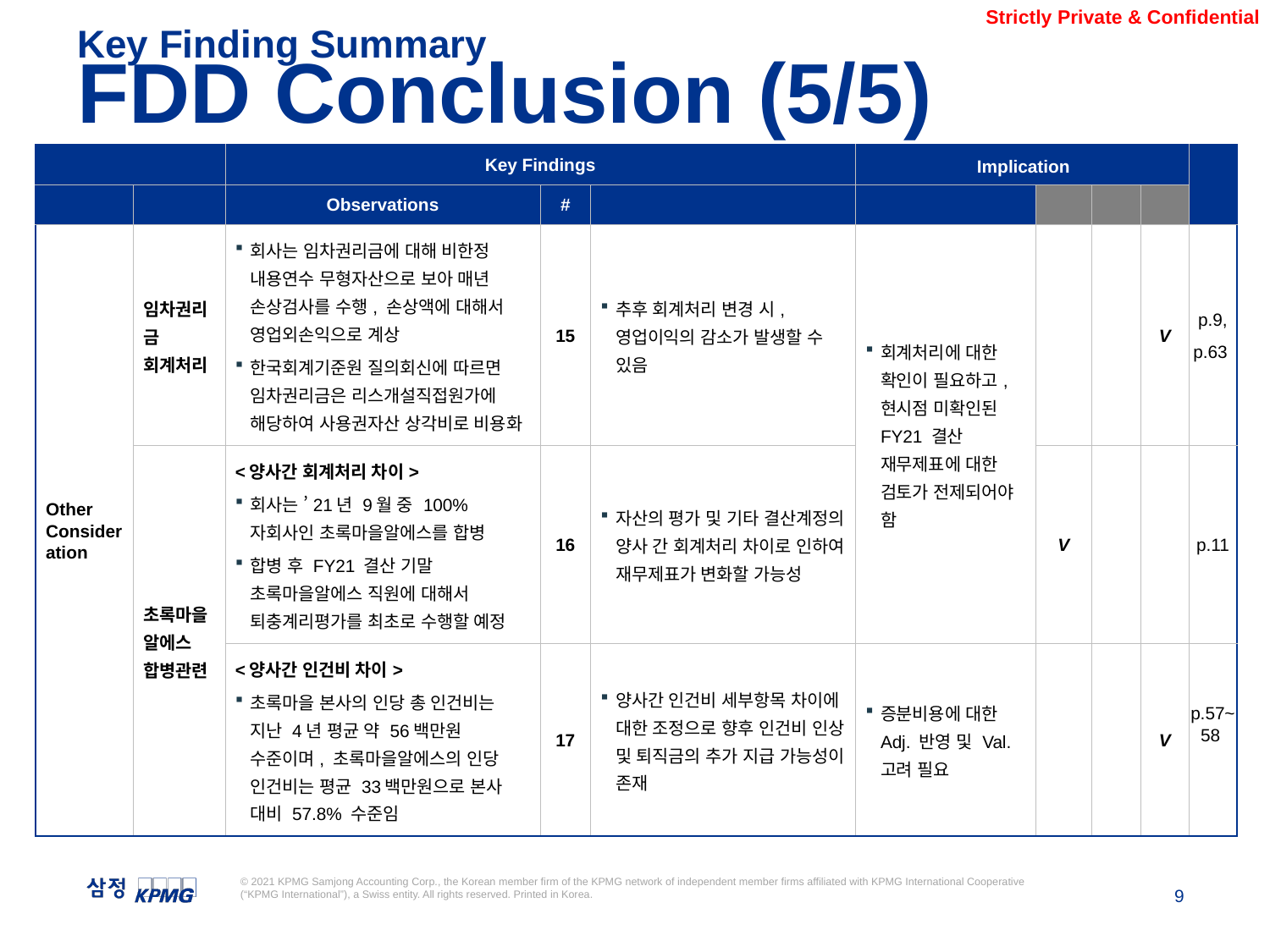

Key Finding Summary
FDD Conclusion (5/5)
| Category |  | Key Findings |  |  | Implication |  |  |  | Ref |
| --- | --- | --- | --- | --- | --- | --- | --- | --- | --- |
| Area | Topic | Observations | # | Potential Issue | To-do | SPA | PMI | Val |  |
| Other Consideration | 임차권리금 회계처리 | 회사는 임차권리금에 대해 비한정 내용연수 무형자산으로 보아 매년 손상검사를 수행, 손상액에 대해서 영업외손익으로 계상 한국회계기준원 질의회신에 따르면 임차권리금은 리스개설직접원가에 해당하여 사용권자산 상각비로 비용화 | 15 | 추후 회계처리 변경 시, 영업이익의 감소가 발생할 수 있음 | 회계처리에 대한 확인이 필요하고, 현시점 미확인된 FY21 결산 재무제표에 대한 검토가 전제되어야 함 |  |  | V | p.9, p.63 |
|  | 초록마을 알에스 합병관련 | <양사간 회계처리 차이> 회사는 ’21년 9월 중 100%자회사인 초록마을알에스를 합병 합병 후 FY21 결산 기말 초록마을알에스 직원에 대해서 퇴충계리평가를 최초로 수행할 예정 | 16 | 자산의 평가 및 기타 결산계정의 양사 간 회계처리 차이로 인하여 재무제표가 변화할 가능성 | 회계처리에 대한 확인이 필요하고, 현시점 미확인된 FY21 결산 재무제표에 대한 추가 확인 및 검토가 전제 | V |  |  | p.11 |
|  | 초록마을 RS 합병 관련 | <양사간 인건비 차이> 초록마을 본사의 인당 총 인건비는 지난 4년 평균 약 56백만원 수준이며, 초록마을알에스의 인당 인건비는 평균 33백만원으로 본사 대비 57.8% 수준임 | 17 | 양사간 인건비 세부항목 차이에 대한 조정으로 향후 인건비 인상 및 퇴직금의 추가 지급 가능성이 존재 | 증분비용에 대한 Adj. 반영 및 Val. 고려 필요 |  |  | V | p.57~58 |